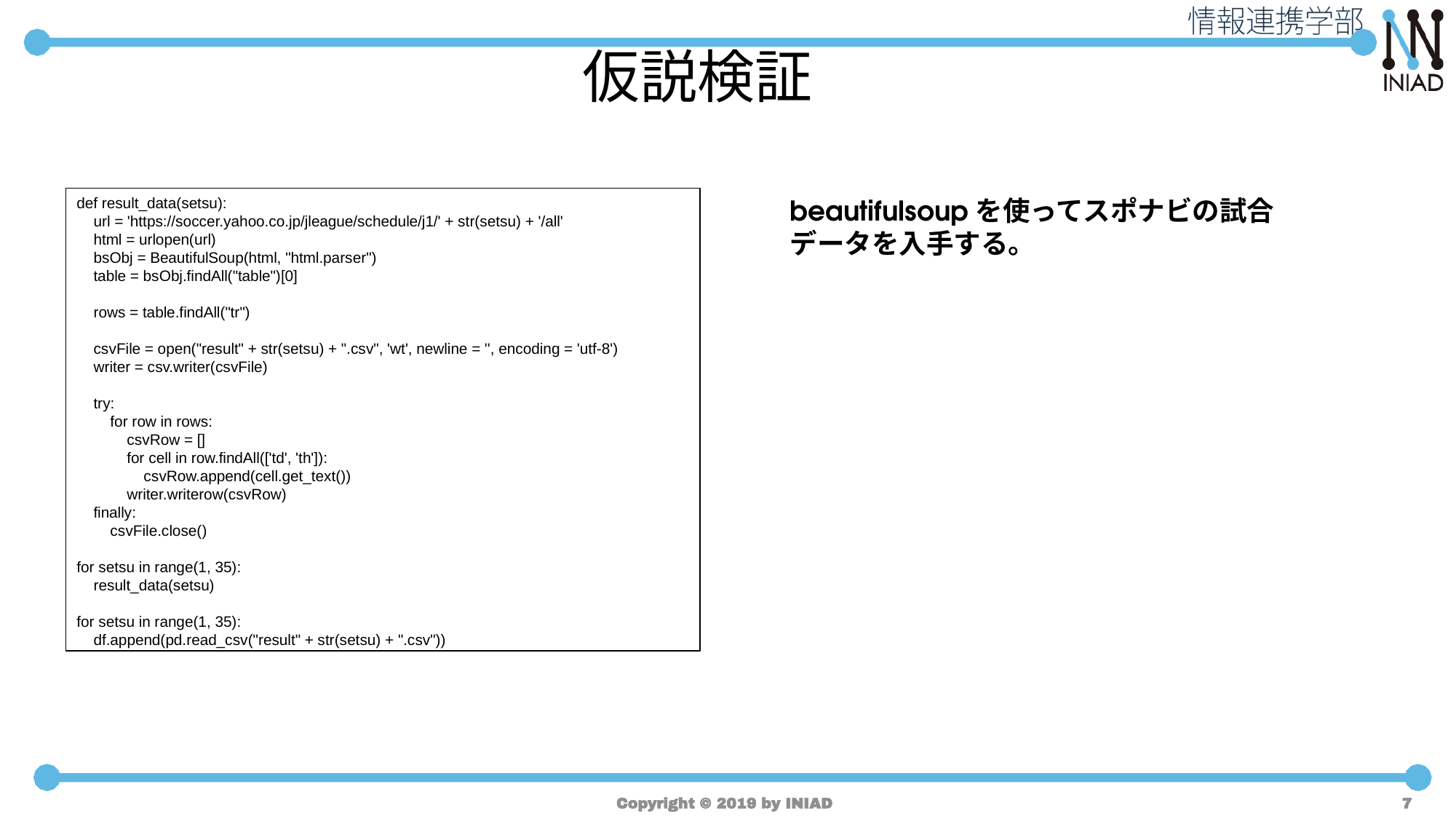

# 仮説検証
def result_data(setsu):
    url = 'https://soccer.yahoo.co.jp/jleague/schedule/j1/' + str(setsu) + '/all'
    html = urlopen(url)
    bsObj = BeautifulSoup(html, "html.parser")
    table = bsObj.findAll("table")[0]

    rows = table.findAll("tr")

    csvFile = open("result" + str(setsu) + ".csv", 'wt', newline = '', encoding = 'utf-8')
    writer = csv.writer(csvFile)

    try:
        for row in rows:
            csvRow = []
            for cell in row.findAll(['td', 'th']):
                csvRow.append(cell.get_text())
            writer.writerow(csvRow)
    finally:
        csvFile.close()

for setsu in range(1, 35):
    result_data(setsu)

for setsu in range(1, 35):
    df.append(pd.read_csv("result" + str(setsu) + ".csv"))
beautifulsoupを使ってスポナビの試合データを入手する。
Copyright © 2019 by INIAD
7